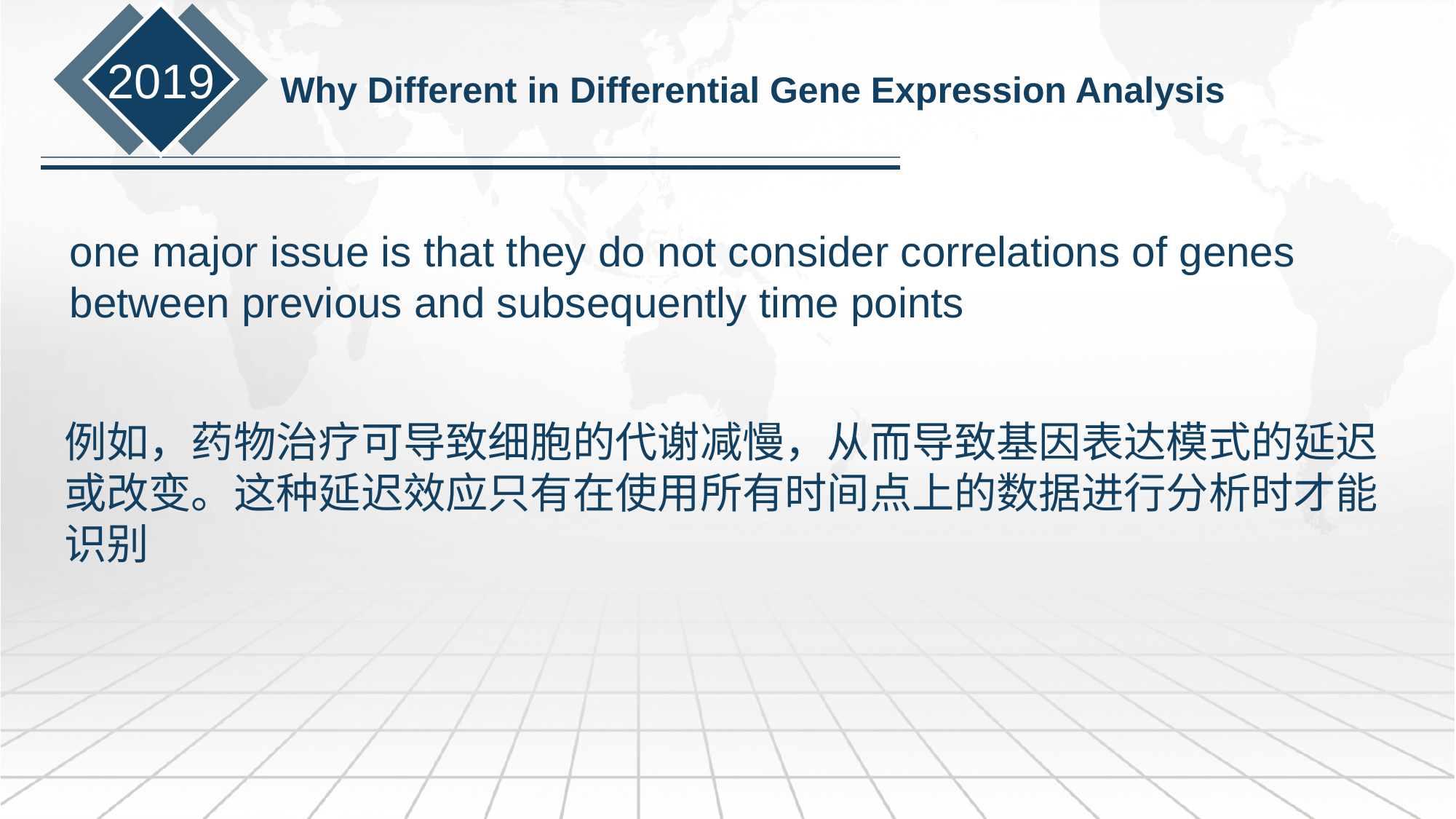

2019
Why Different in Differential Gene Expression Analysis
one major issue is that they do not consider correlations of genes between previous and subsequently time points
例如，药物治疗可导致细胞的代谢减慢，从而导致基因表达模式的延迟或改变。这种延迟效应只有在使用所有时间点上的数据进行分析时才能识别